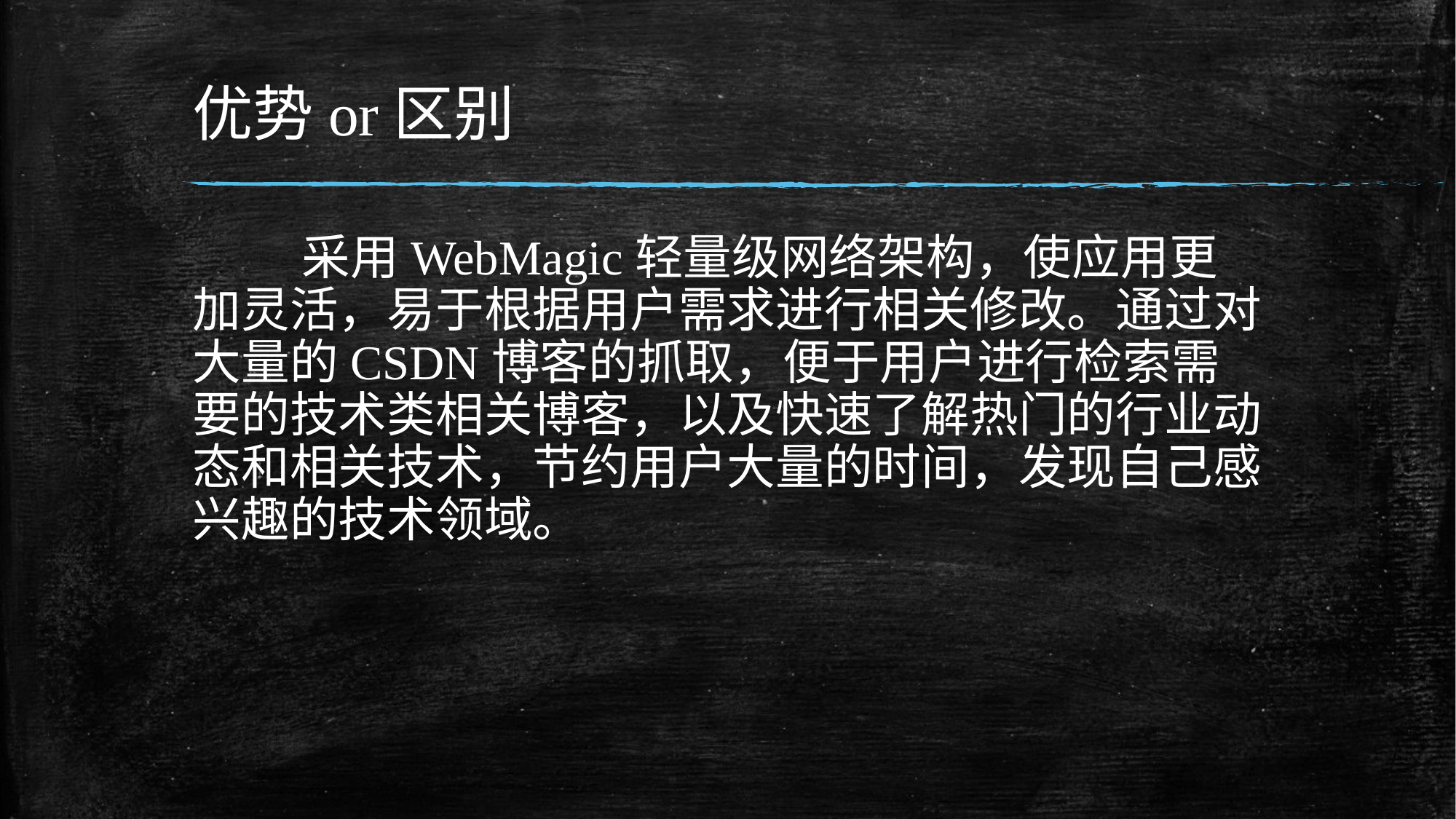

# 优势or区别
	采用WebMagic轻量级网络架构，使应用更加灵活，易于根据用户需求进行相关修改。通过对大量的CSDN博客的抓取，便于用户进行检索需要的技术类相关博客，以及快速了解热门的行业动态和相关技术，节约用户大量的时间，发现自己感兴趣的技术领域。